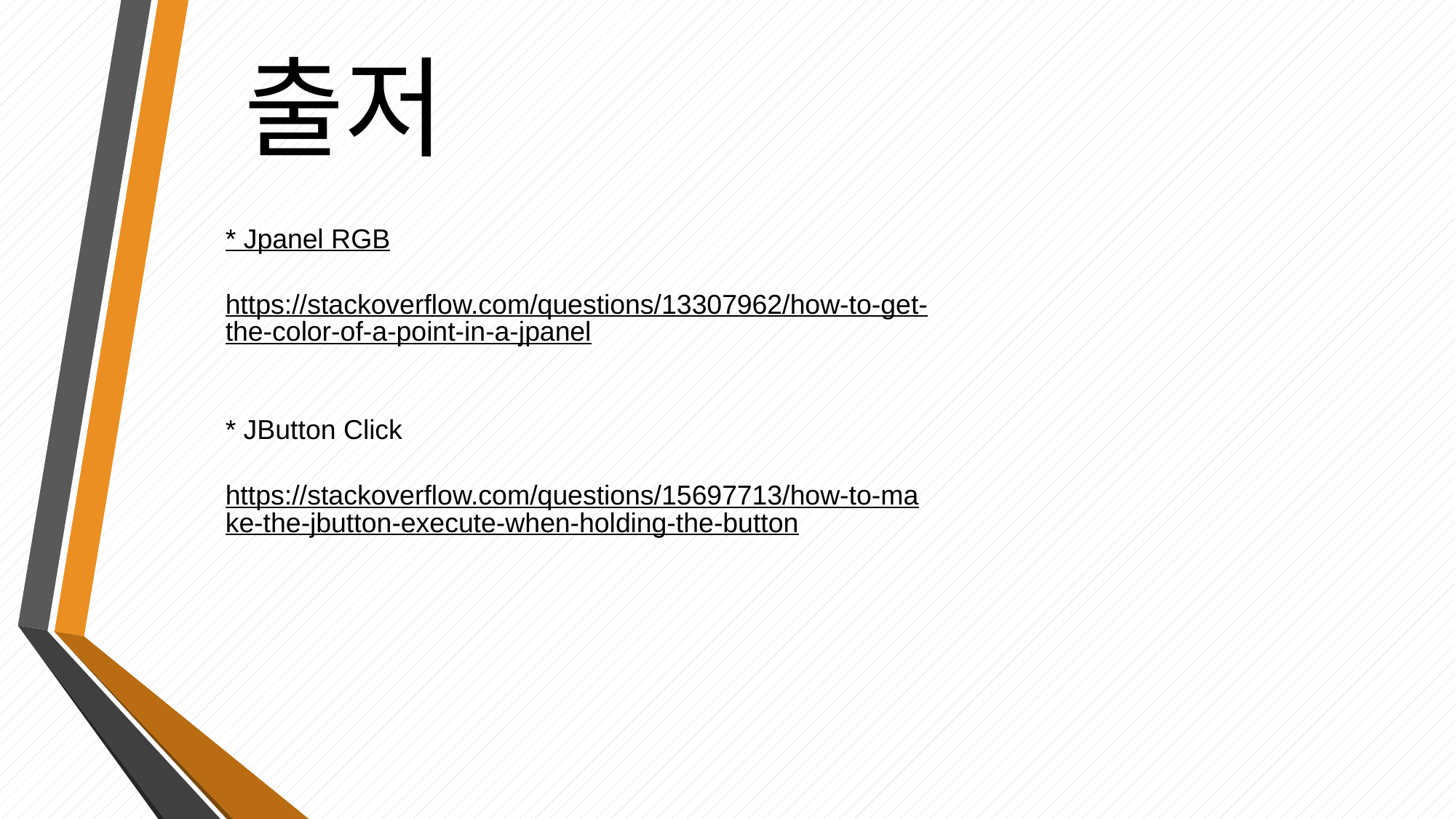

# 출저
* Jpanel RGB

https://stackoverflow.com/questions/13307962/how-to-get-the-color-of-a-point-in-a-jpanel

* JButton Click

https://stackoverflow.com/questions/15697713/how-to-make-the-jbutton-execute-when-holding-the-button